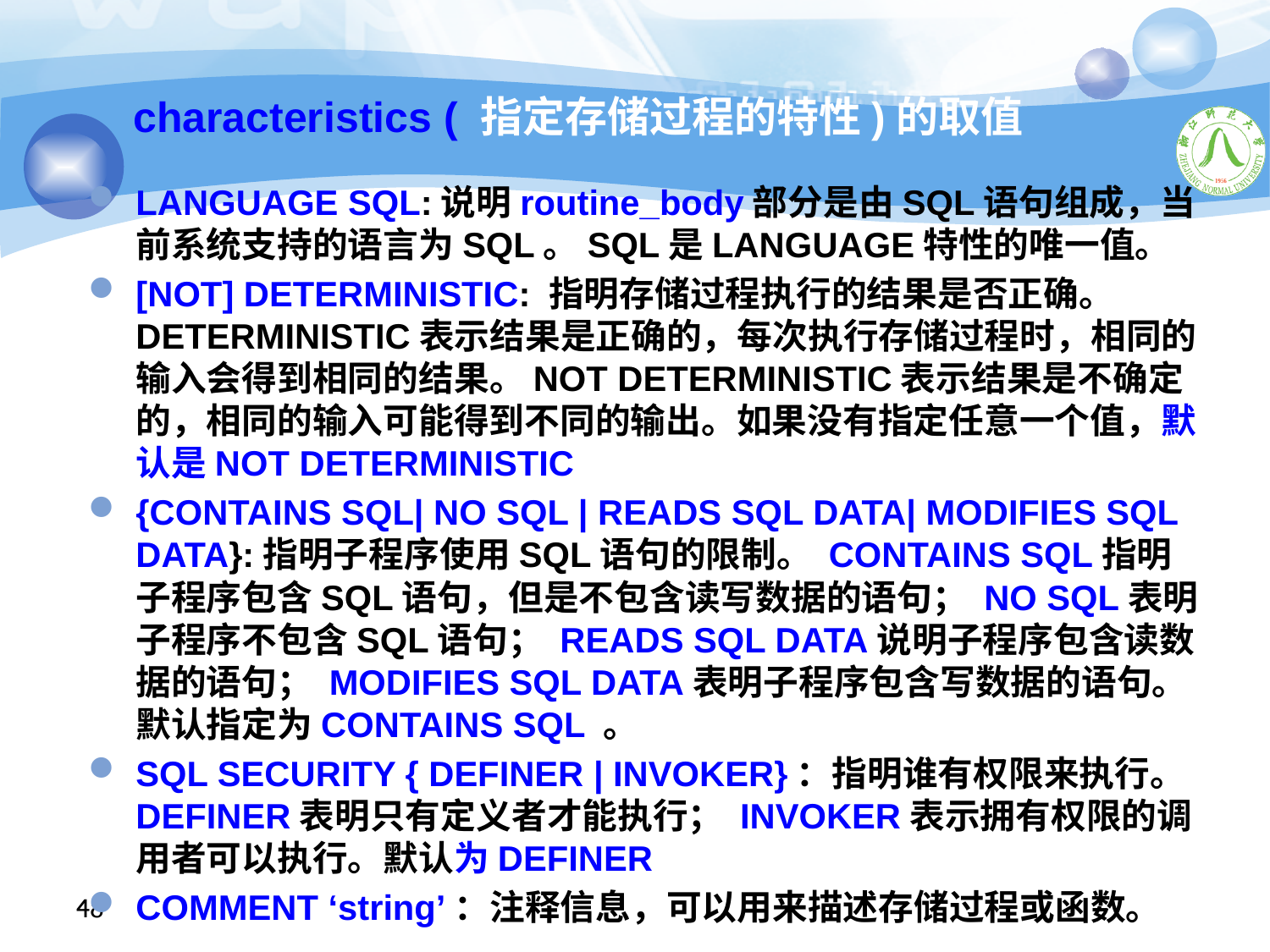

# characteristics ( 指定存储过程的特性)的取值
LANGUAGE SQL:说明routine_body部分是由SQL语句组成，当前系统支持的语言为SQL。SQL是LANGUAGE特性的唯一值。
[NOT] DETERMINISTIC: 指明存储过程执行的结果是否正确。 DETERMINISTIC表示结果是正确的，每次执行存储过程时，相同的输入会得到相同的结果。NOT DETERMINISTIC表示结果是不确定的，相同的输入可能得到不同的输出。如果没有指定任意一个值，默认是NOT DETERMINISTIC
{CONTAINS SQL| NO SQL | READS SQL DATA| MODIFIES SQL DATA}:指明子程序使用SQL语句的限制。 CONTAINS SQL指明子程序包含SQL语句，但是不包含读写数据的语句； NO SQL表明子程序不包含SQL语句； READS SQL DATA说明子程序包含读数据的语句； MODIFIES SQL DATA表明子程序包含写数据的语句。默认指定为CONTAINS SQL 。
SQL SECURITY { DEFINER | INVOKER}：指明谁有权限来执行。 DEFINER表明只有定义者才能执行； INVOKER表示拥有权限的调用者可以执行。默认为DEFINER
COMMENT ‘string’：注释信息，可以用来描述存储过程或函数。
48